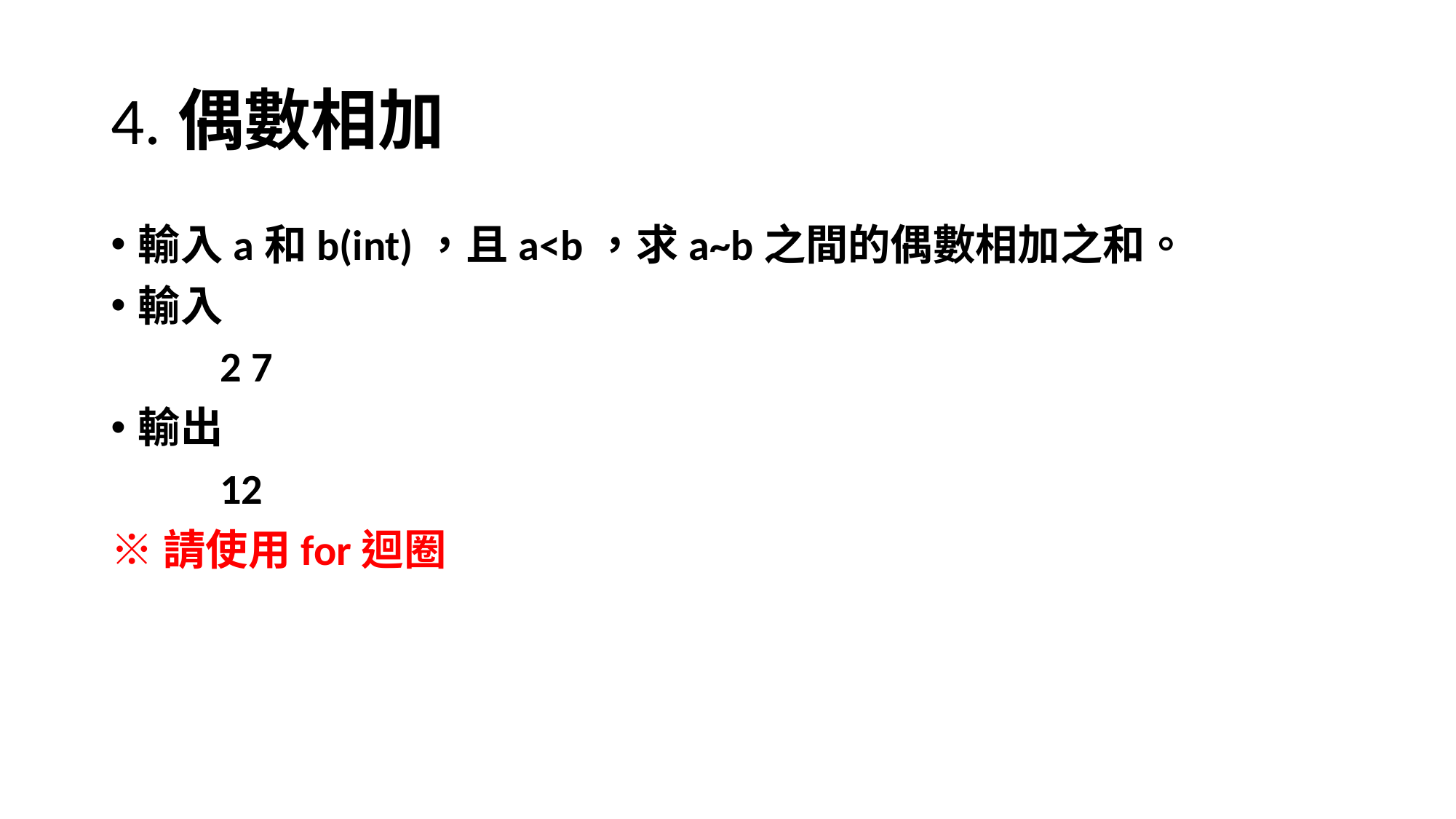

# 4.偶數相加
輸入a和b(int)，且a<b，求a~b之間的偶數相加之和。
輸入
	2 7
輸出
	12
※請使用for迴圈